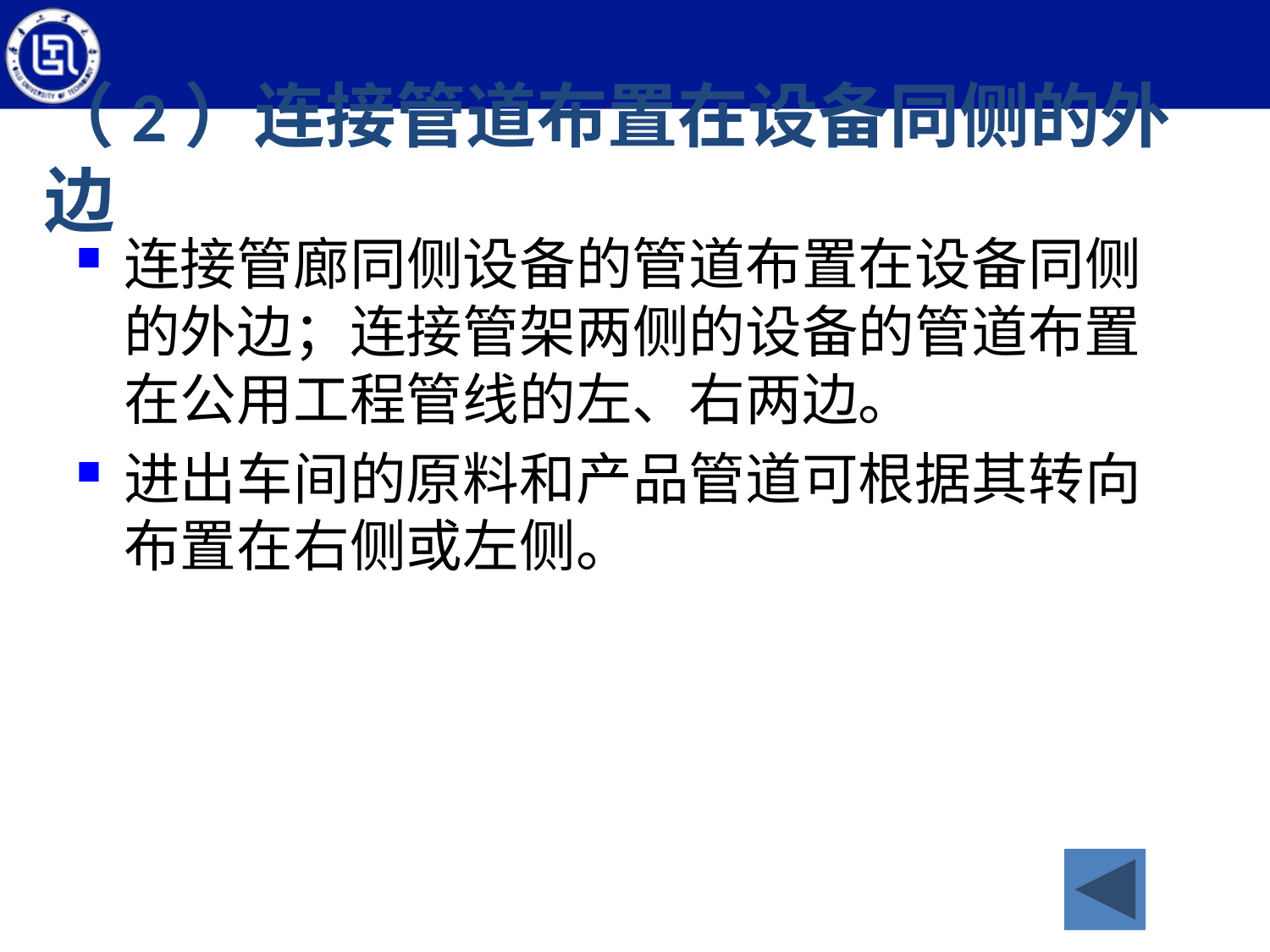

# （2）连接管道布置在设备同侧的外边
连接管廊同侧设备的管道布置在设备同侧的外边；连接管架两侧的设备的管道布置在公用工程管线的左、右两边。
进出车间的原料和产品管道可根据其转向布置在右侧或左侧。